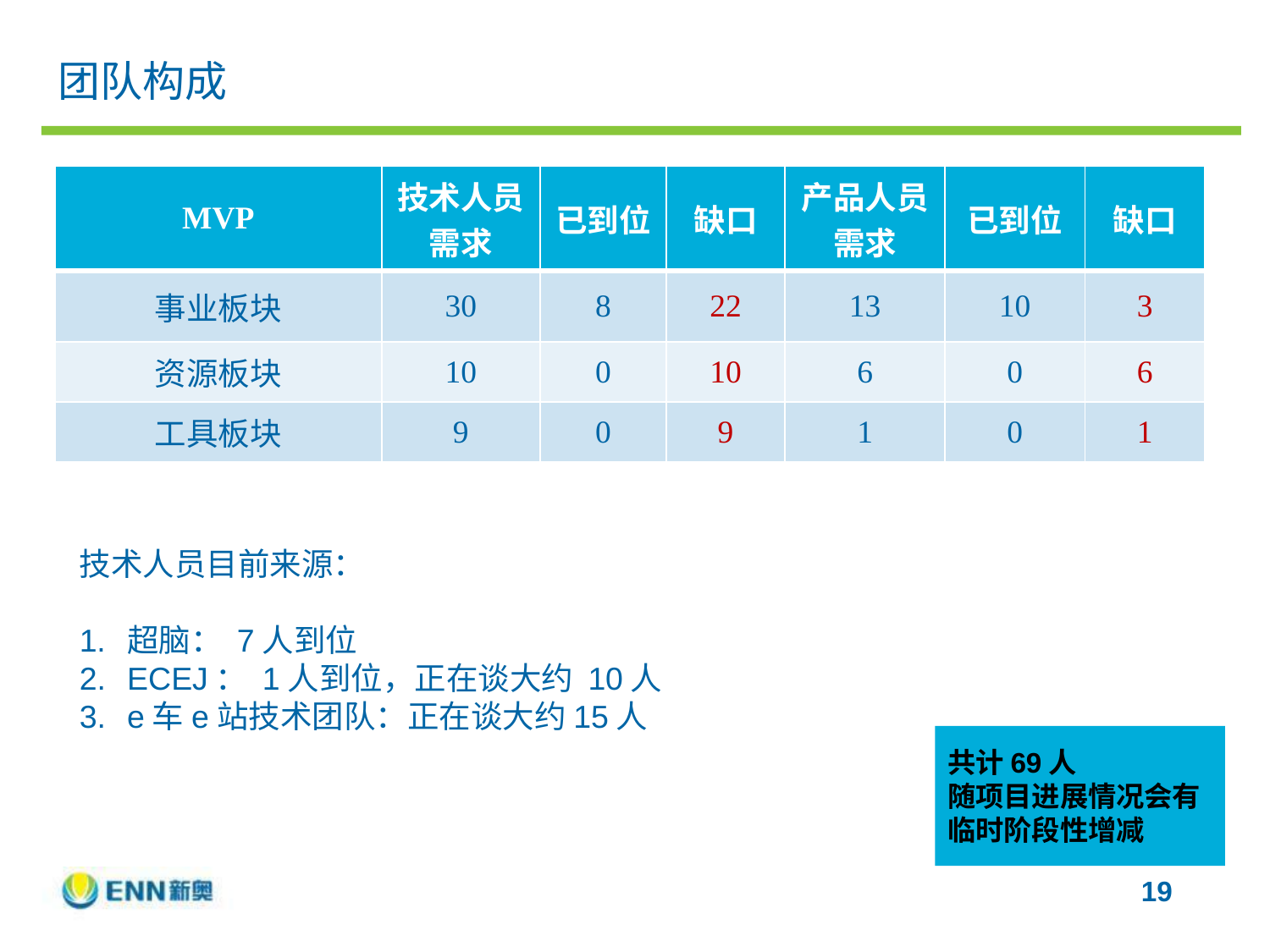

# 团队构成
| MVP | 技术人员需求 | 已到位 | 缺口 | 产品人员需求 | 已到位 | 缺口 |
| --- | --- | --- | --- | --- | --- | --- |
| 事业板块 | 30 | 8 | 22 | 13 | 10 | 3 |
| 资源板块 | 10 | 0 | 10 | 6 | 0 | 6 |
| 工具板块 | 9 | 0 | 9 | 1 | 0 | 1 |
技术人员目前来源：

超脑： 7人到位
ECEJ： 1人到位，正在谈大约 10人
e车e站技术团队：正在谈大约15人
共计69人
随项目进展情况会有临时阶段性增减
19